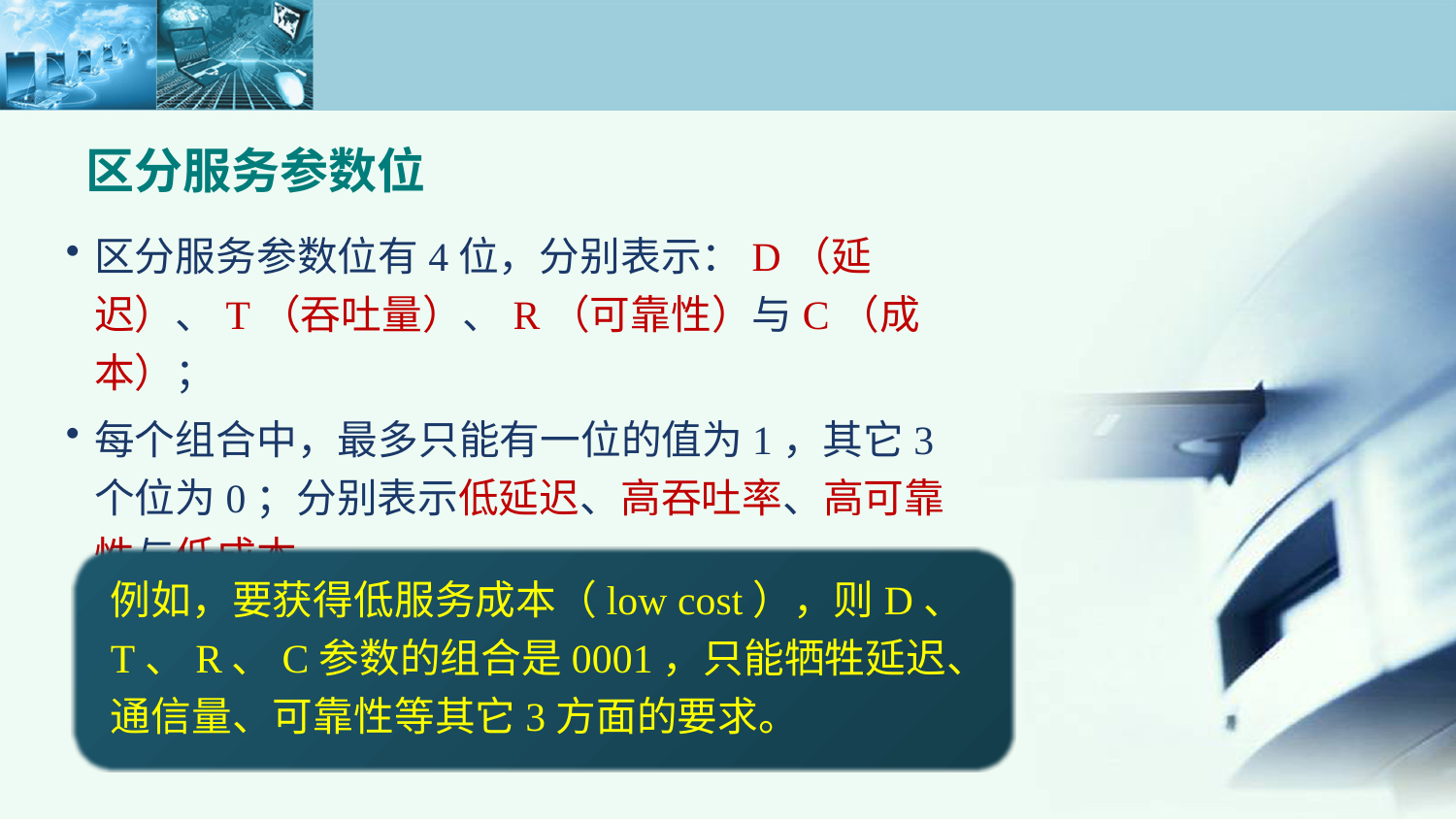

区分服务参数位
区分服务参数位有4位，分别表示：D（延迟）、T（吞吐量）、R（可靠性）与C（成本）；
每个组合中，最多只能有一位的值为1，其它3个位为0；分别表示低延迟、高吞吐率、高可靠性与低成本。
例如，要获得低服务成本（low cost），则D、T、R、C参数的组合是0001，只能牺牲延迟、通信量、可靠性等其它3方面的要求。